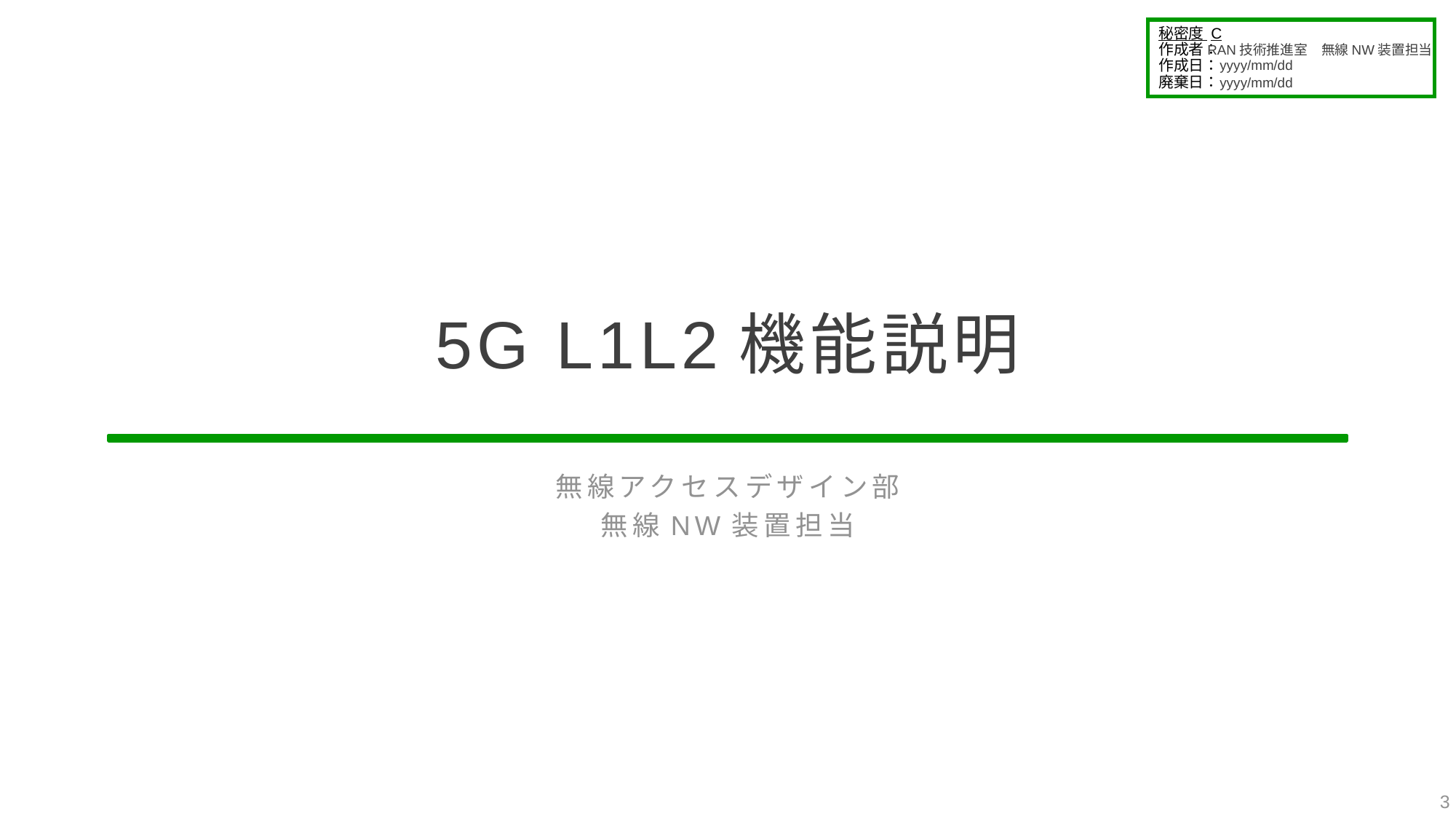

試験/運用
RAN技術推進室　無線NW装置担当
yyyy/mm/dd
yyyy/mm/dd
# 5G L1L2機能説明
無線アクセスデザイン部
無線NW装置担当
3